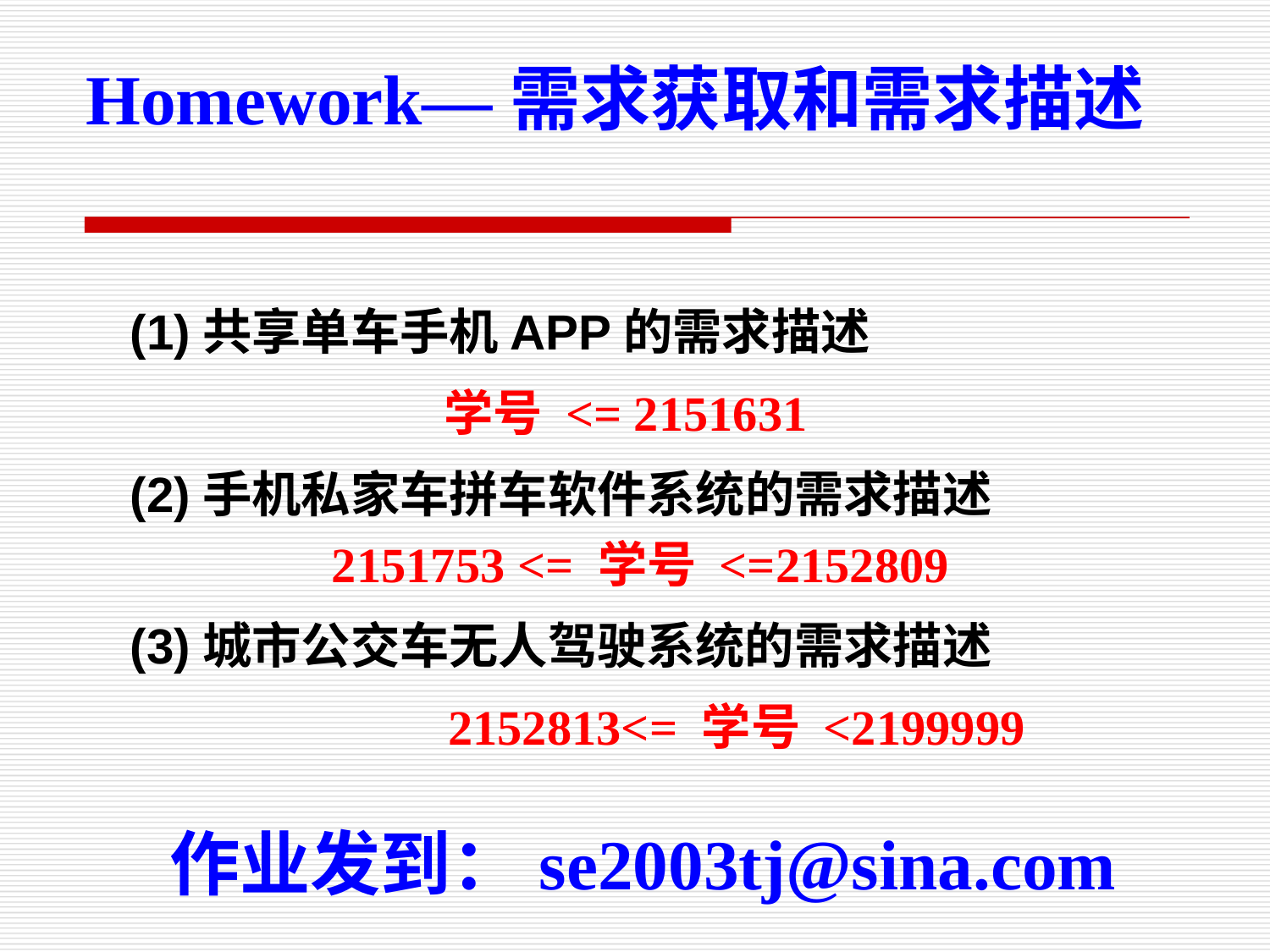

Homework—需求获取和需求描述
 (1)共享单车手机APP的需求描述
 		           学号 <= 2151631
 (2)手机私家车拼车软件系统的需求描述			 2151753 <= 学号 <=2152809
 (3)城市公交车无人驾驶系统的需求描述
 			 2152813<= 学号 <2199999
作业发到：se2003tj@sina.com